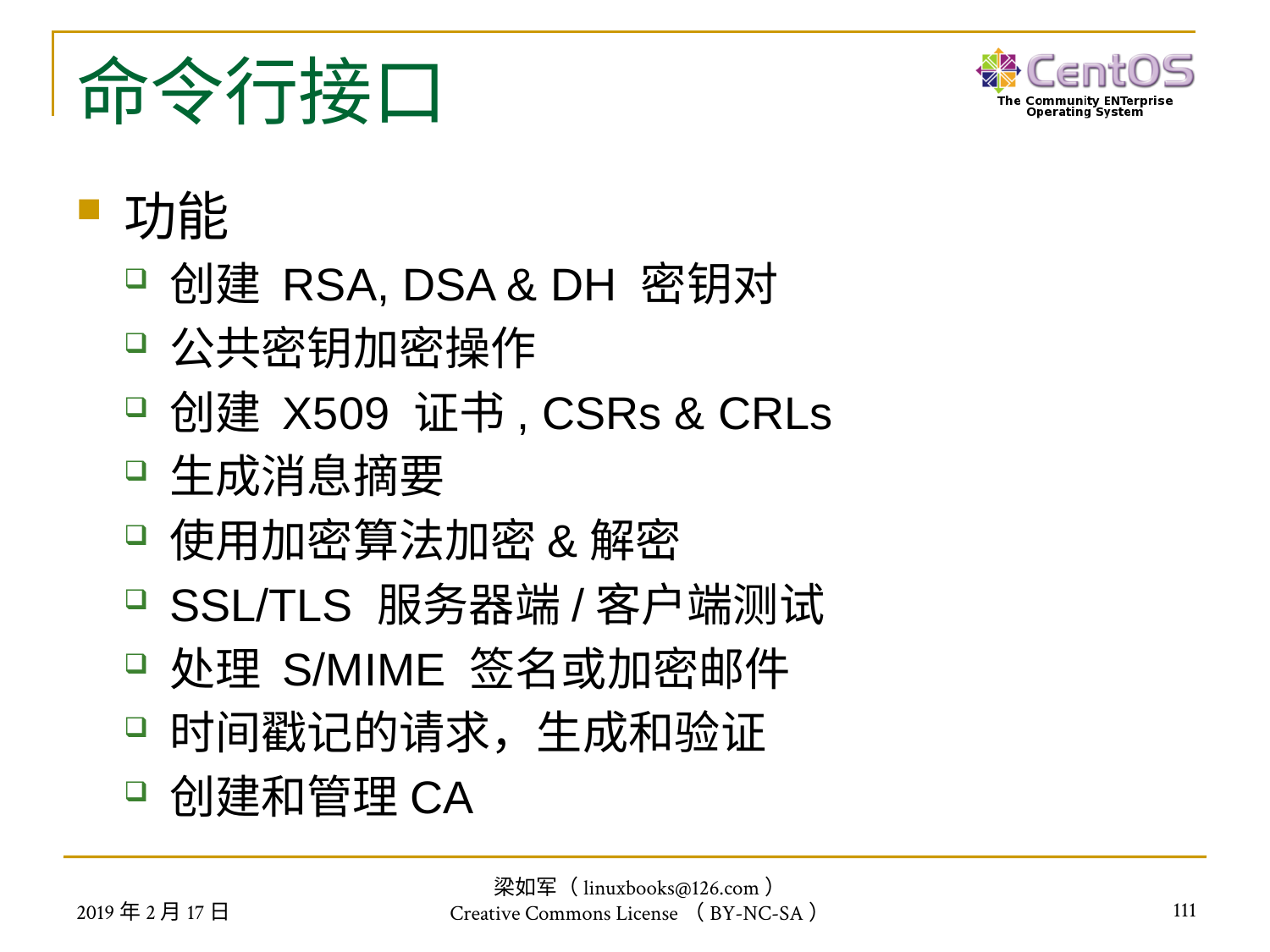

# 命令行接口
功能
创建 RSA, DSA & DH 密钥对
公共密钥加密操作
创建 X509 证书, CSRs & CRLs
生成消息摘要
使用加密算法加密&解密
SSL/TLS 服务器端/客户端测试
处理 S/MIME 签名或加密邮件
时间戳记的请求，生成和验证
创建和管理CA
111
2019年2月17日
梁如军（linuxbooks@126.com）
Creative Commons License（BY-NC-SA）